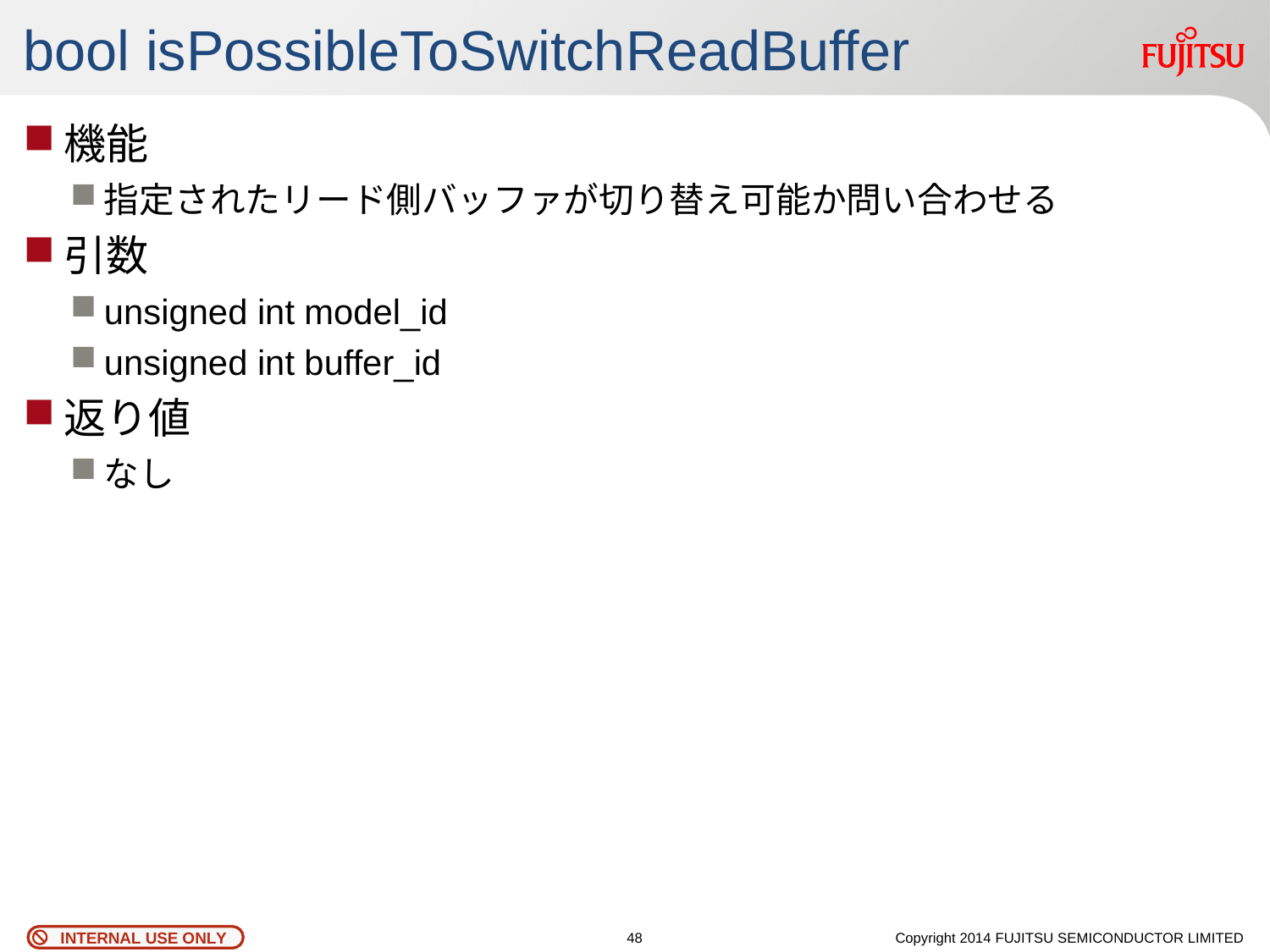

# bool isPossibleToSwitchReadBuffer
機能
指定されたリード側バッファが切り替え可能か問い合わせる
引数
unsigned int model_id
unsigned int buffer_id
返り値
なし
48
Copyright 2014 FUJITSU SEMICONDUCTOR LIMITED